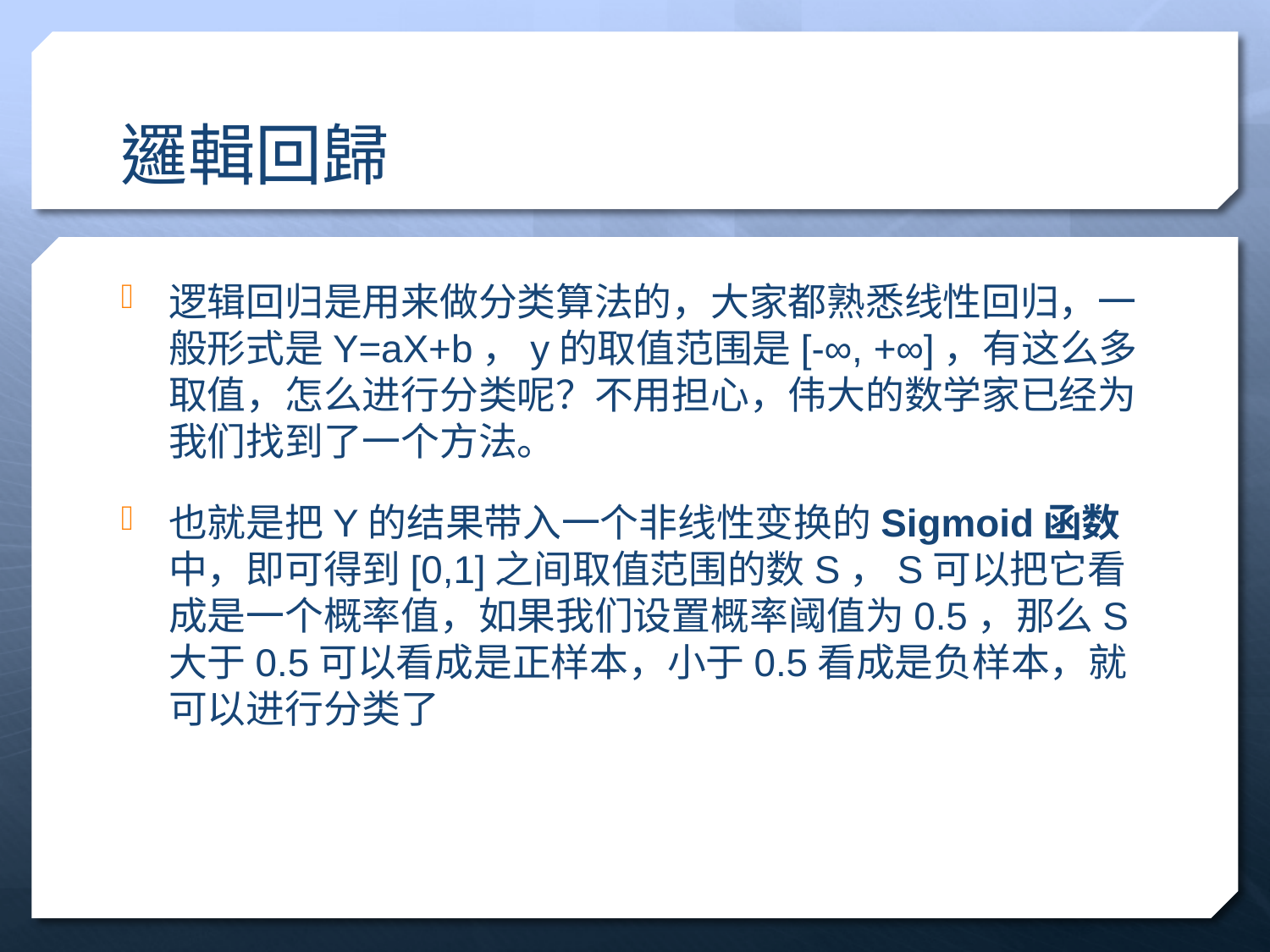

# 邏輯回歸
逻辑回归是用来做分类算法的，大家都熟悉线性回归，一般形式是Y=aX+b，y的取值范围是[-∞, +∞]，有这么多取值，怎么进行分类呢？不用担心，伟大的数学家已经为我们找到了一个方法。
也就是把Y的结果带入一个非线性变换的Sigmoid函数中，即可得到[0,1]之间取值范围的数S，S可以把它看成是一个概率值，如果我们设置概率阈值为0.5，那么S大于0.5可以看成是正样本，小于0.5看成是负样本，就可以进行分类了